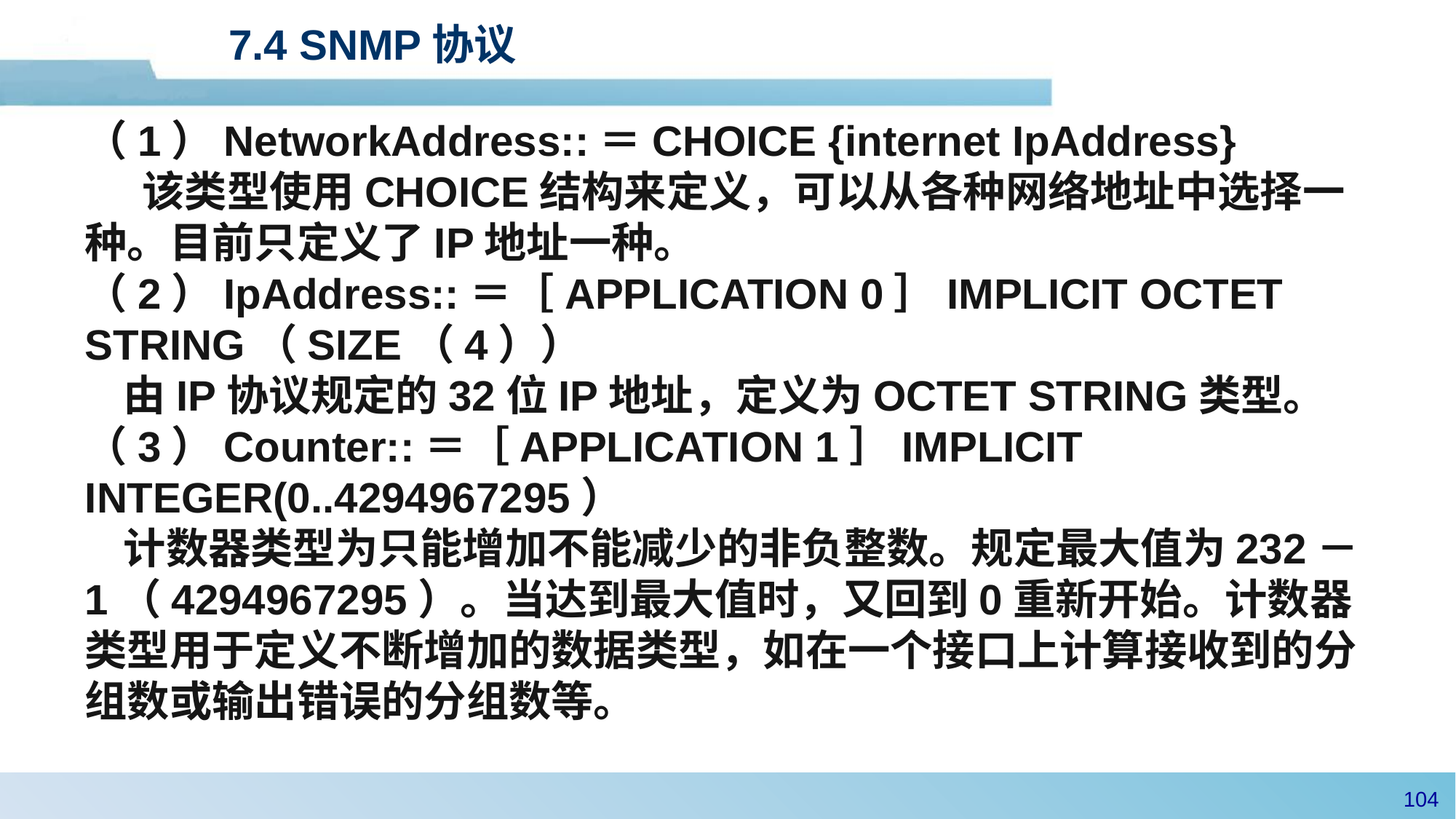

# 7.4 SNMP协议
（1）NetworkAddress::＝CHOICE {internet IpAddress}
    该类型使用CHOICE结构来定义，可以从各种网络地址中选择一种。目前只定义了IP地址一种。
（2）IpAddress::＝［APPLICATION 0］IMPLICIT OCTET STRING（SIZE（4））
    由IP协议规定的32位IP地址，定义为OCTET STRING类型。
（3）Counter::＝［APPLICATION 1］IMPLICIT INTEGER(0..4294967295）
    计数器类型为只能增加不能减少的非负整数。规定最大值为232－1（4294967295）。当达到最大值时，又回到0重新开始。计数器类型用于定义不断增加的数据类型，如在一个接口上计算接收到的分组数或输出错误的分组数等。
104